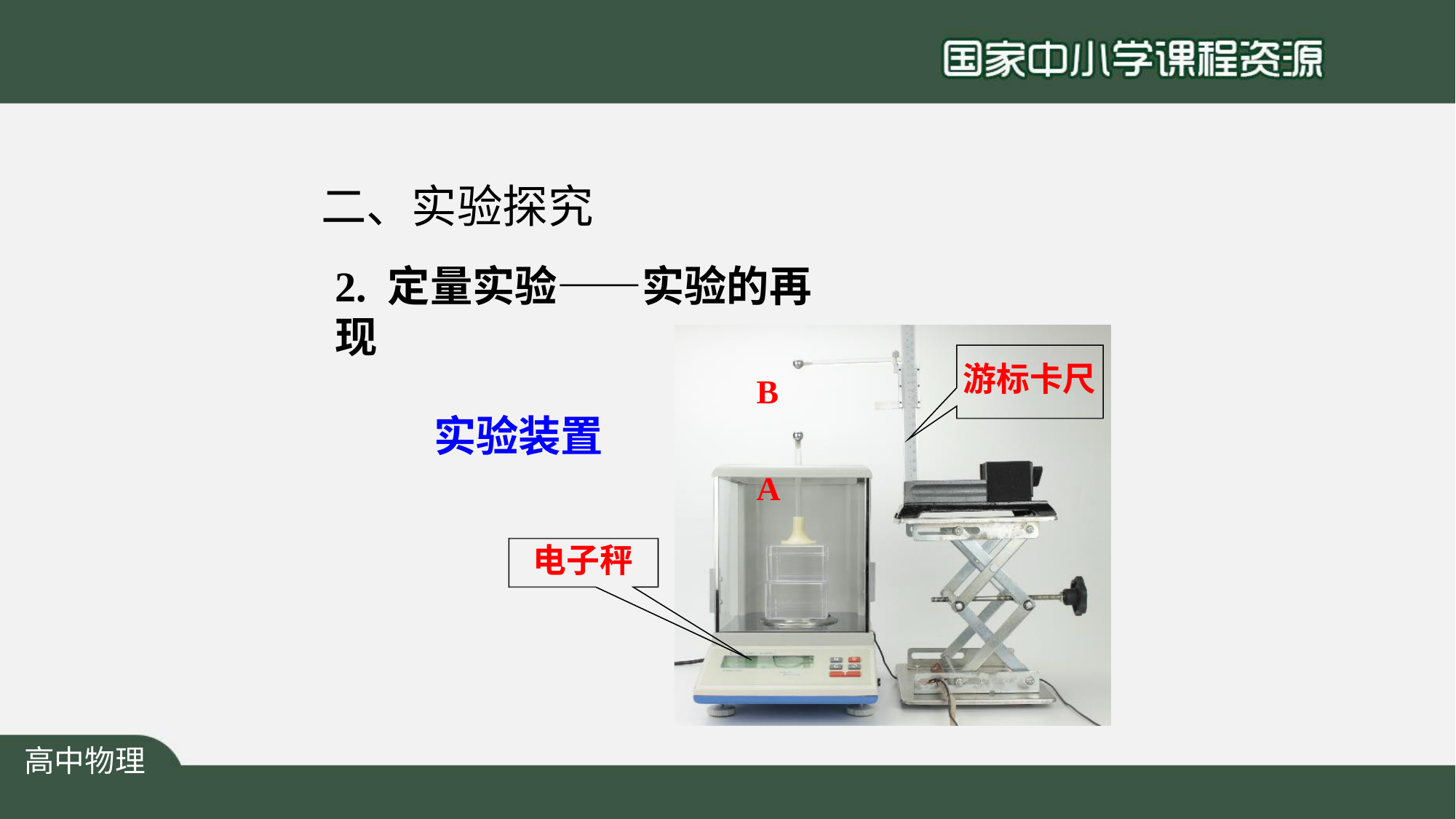

# 二、实验探究
2. 定量实验——实验的再现
B
实验装置
A

游标卡尺
电子秤

高中物理